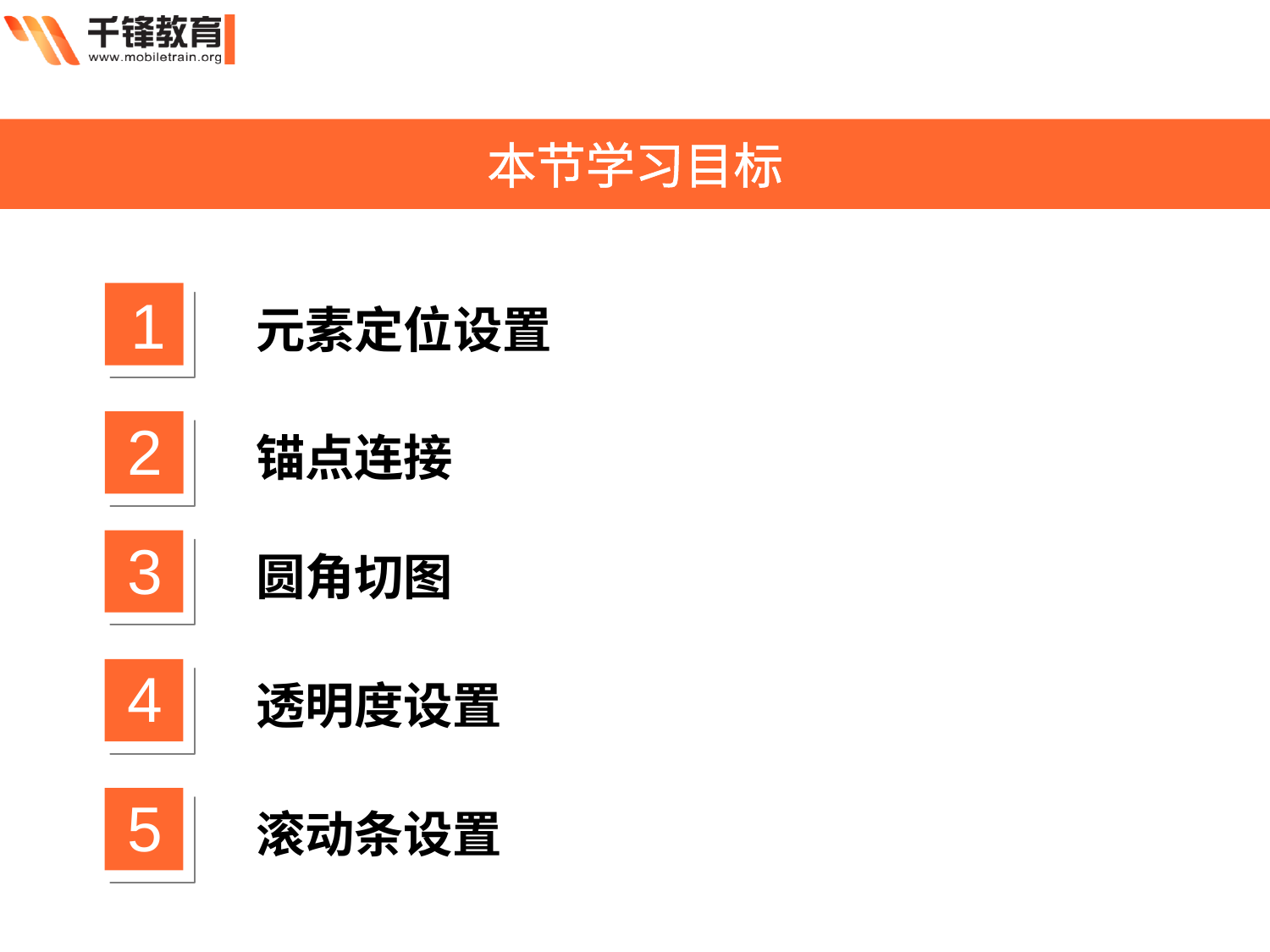

本节学习目标

1

元素定位设置

2

锚点连接

3

圆角切图

4

透明度设置

5

滚动条设置